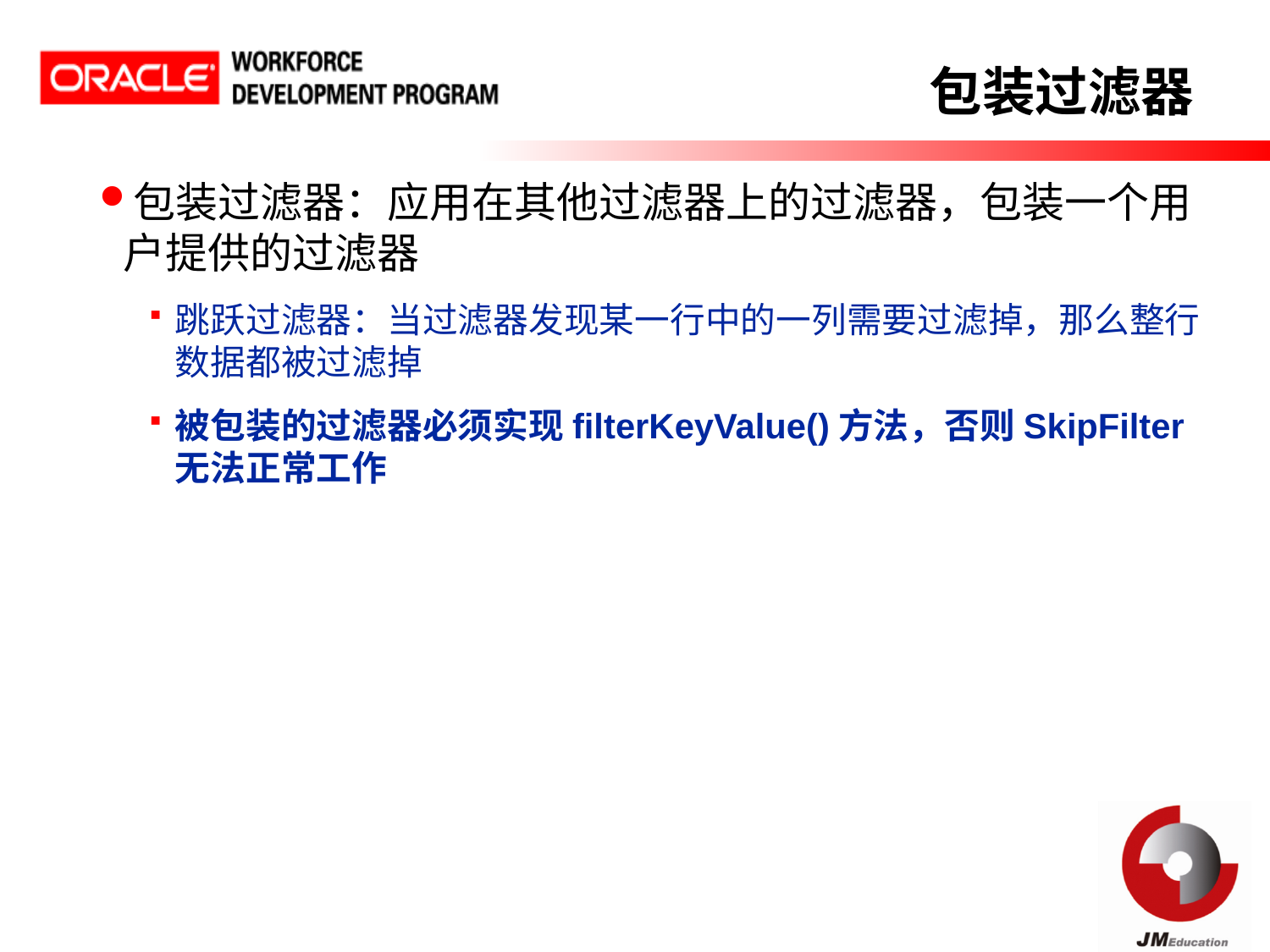

包装过滤器
包装过滤器：应用在其他过滤器上的过滤器，包装一个用户提供的过滤器
跳跃过滤器：当过滤器发现某一行中的一列需要过滤掉，那么整行数据都被过滤掉
被包装的过滤器必须实现filterKeyValue()方法，否则SkipFilter无法正常工作